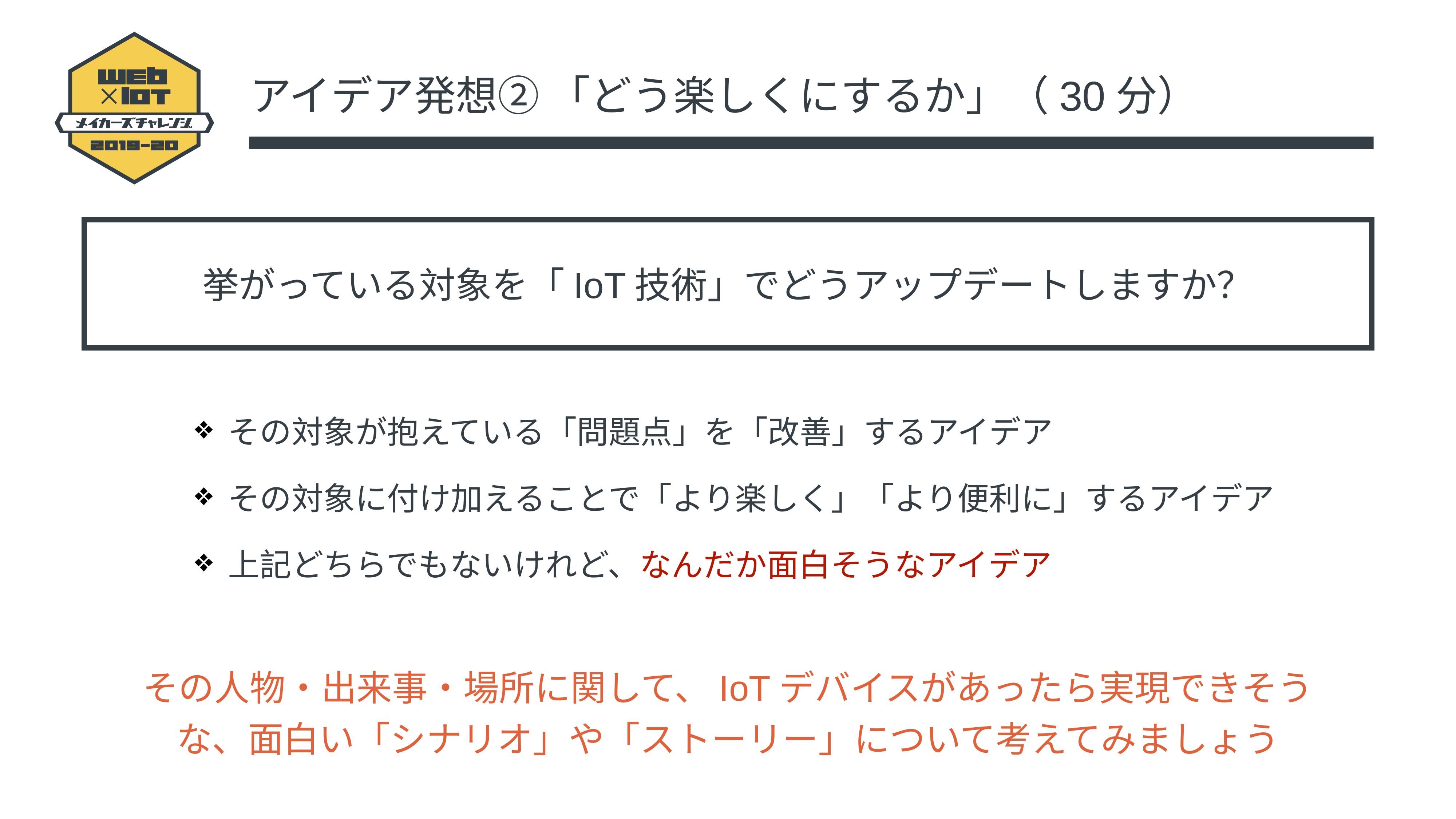

アイデア発想② 「どう楽しくにするか」（30分）

挙がっている対象を「IoT技術」でどうアップデートしますか？
 その対象が抱えている「問題点」を「改善」するアイデア
 その対象に付け加えることで「より楽しく」「より便利に」するアイデア
 上記どちらでもないけれど、なんだか面白そうなアイデア
その人物・出来事・場所に関して、IoTデバイスがあったら実現できそうな、面白い「シナリオ」や「ストーリー」について考えてみましょう